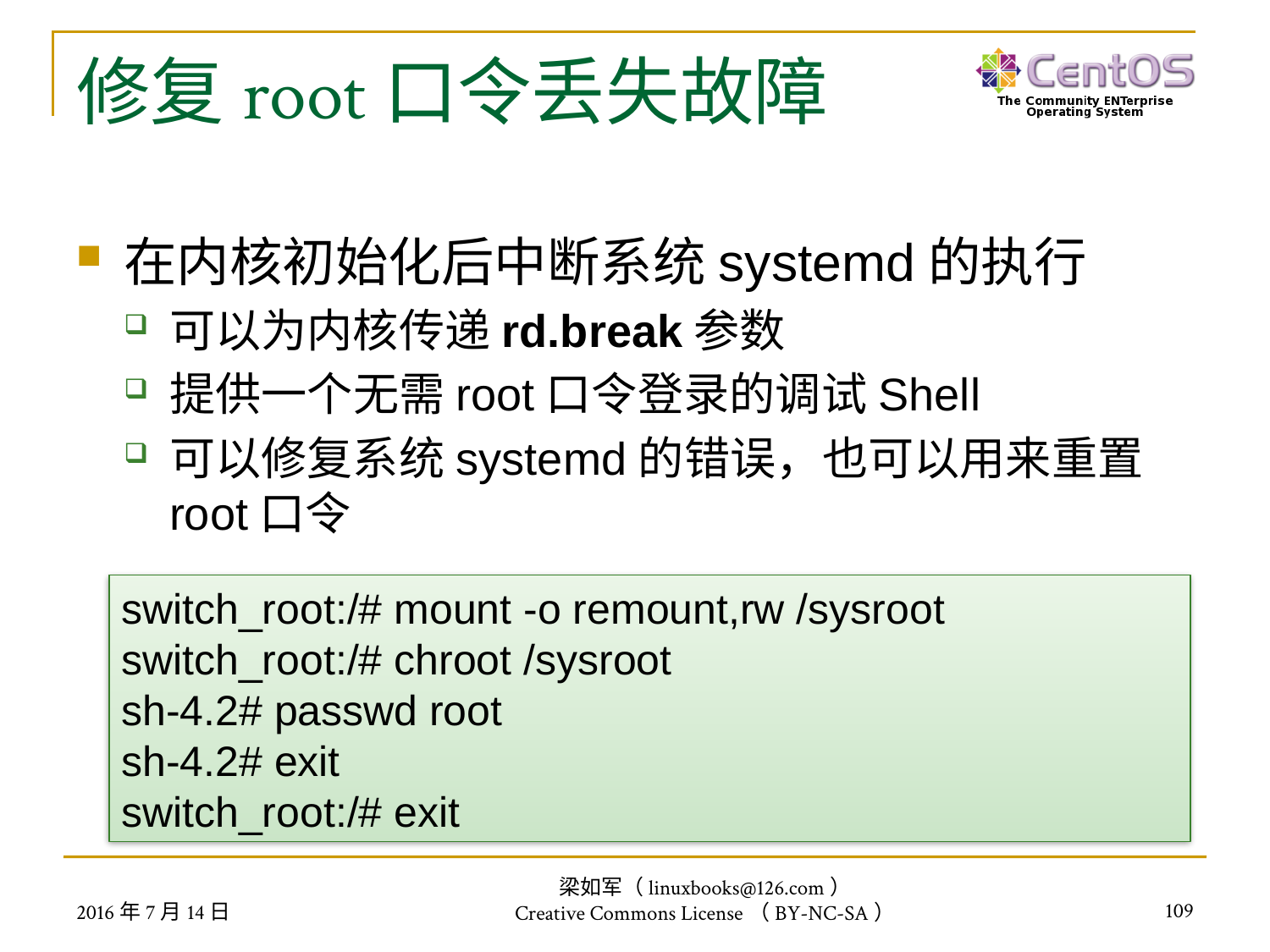

# 修复root口令丢失故障
在内核初始化后中断系统systemd的执行
可以为内核传递rd.break参数
提供一个无需root口令登录的调试Shell
可以修复系统systemd的错误，也可以用来重置root口令

switch_root:/# mount -o remount,rw /sysroot
switch_root:/# chroot /sysroot
sh-4.2# passwd root
sh-4.2# exit
switch_root:/# exit
2016年7月14日
109
梁如军（linuxbooks@126.com）
Creative Commons License（BY-NC-SA）